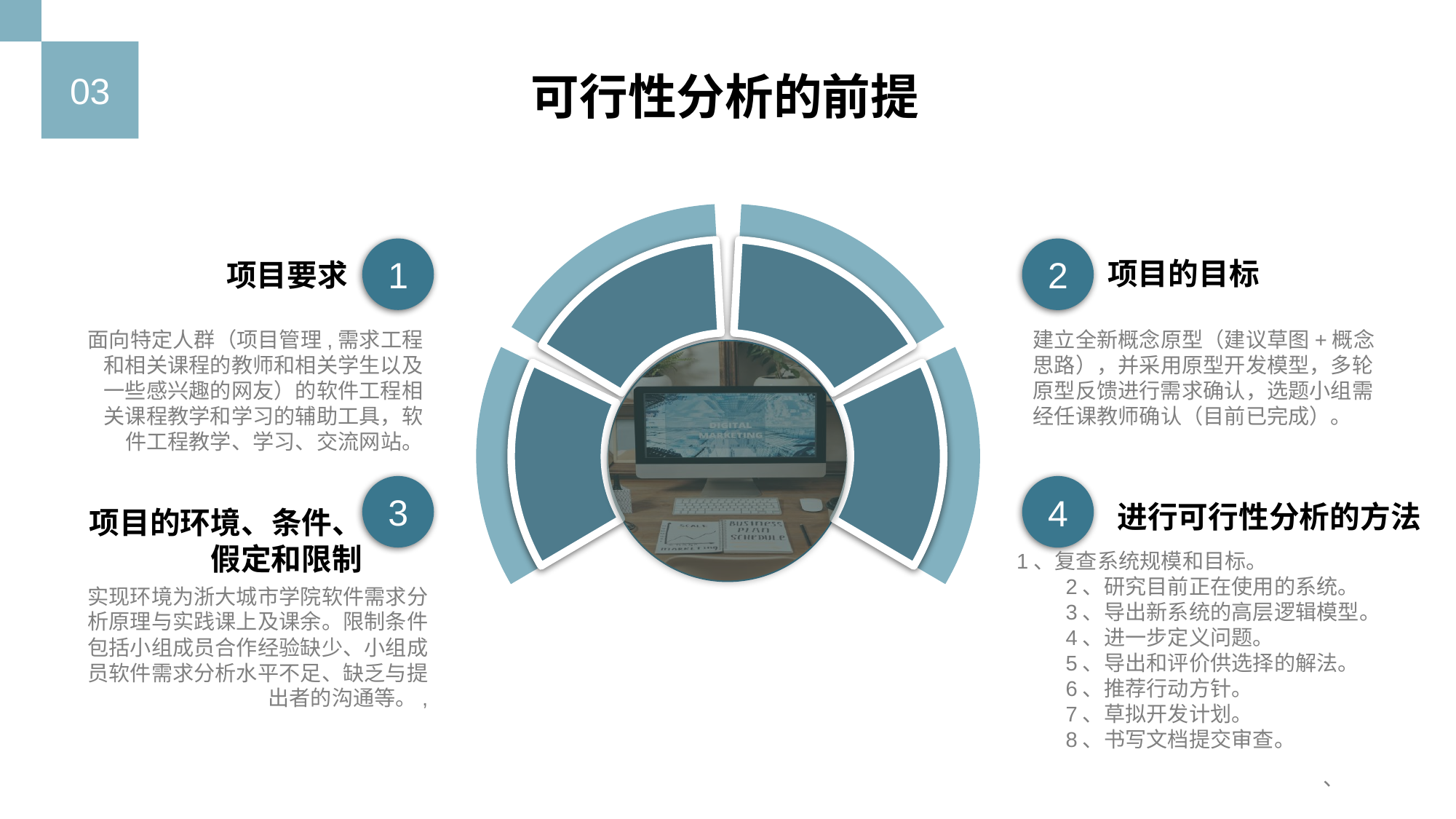

03
可行性分析的前提

1
项目要求
面向特定人群（项目管理,需求工程和相关课程的教师和相关学生以及一些感兴趣的网友）的软件工程相关课程教学和学习的辅助工具，软件工程教学、学习、交流网站。
3

项目的环境、条件、假定和限制
实现环境为浙大城市学院软件需求分析原理与实践课上及课余。限制条件包括小组成员合作经验缺少、小组成员软件需求分析水平不足、缺乏与提出者的沟通等。,
2
项目的目标

建立全新概念原型（建议草图+概念思路），并采用原型开发模型，多轮原型反馈进行需求确认，选题小组需经任课教师确认（目前已完成）。
4
进行可行性分析的方法

          1、复查系统规模和目标。
	2、研究目前正在使用的系统。
	3、导出新系统的高层逻辑模型。
	4、进一步定义问题。
	5、导出和评价供选择的解法。
	6、推荐行动方针。
	7、草拟开发计划。
	8、书写文档提交审查。
、